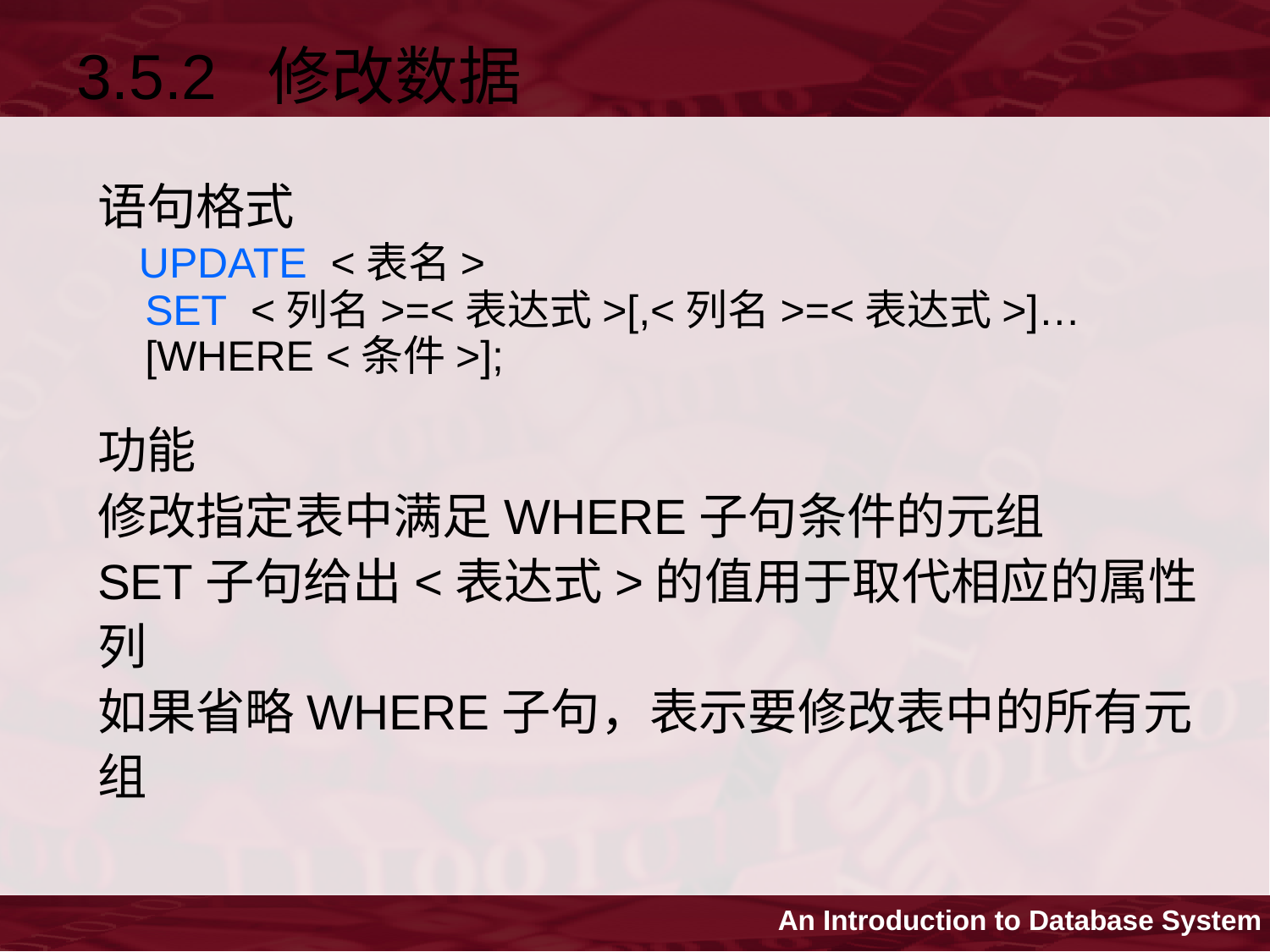

3.5.2  修改数据
语句格式
   UPDATE  <表名>
    SET  <列名>=<表达式>[,<列名>=<表达式>]…
    [WHERE <条件>];

功能
修改指定表中满足WHERE子句条件的元组
SET子句给出<表达式>的值用于取代相应的属性列
如果省略WHERE子句，表示要修改表中的所有元组